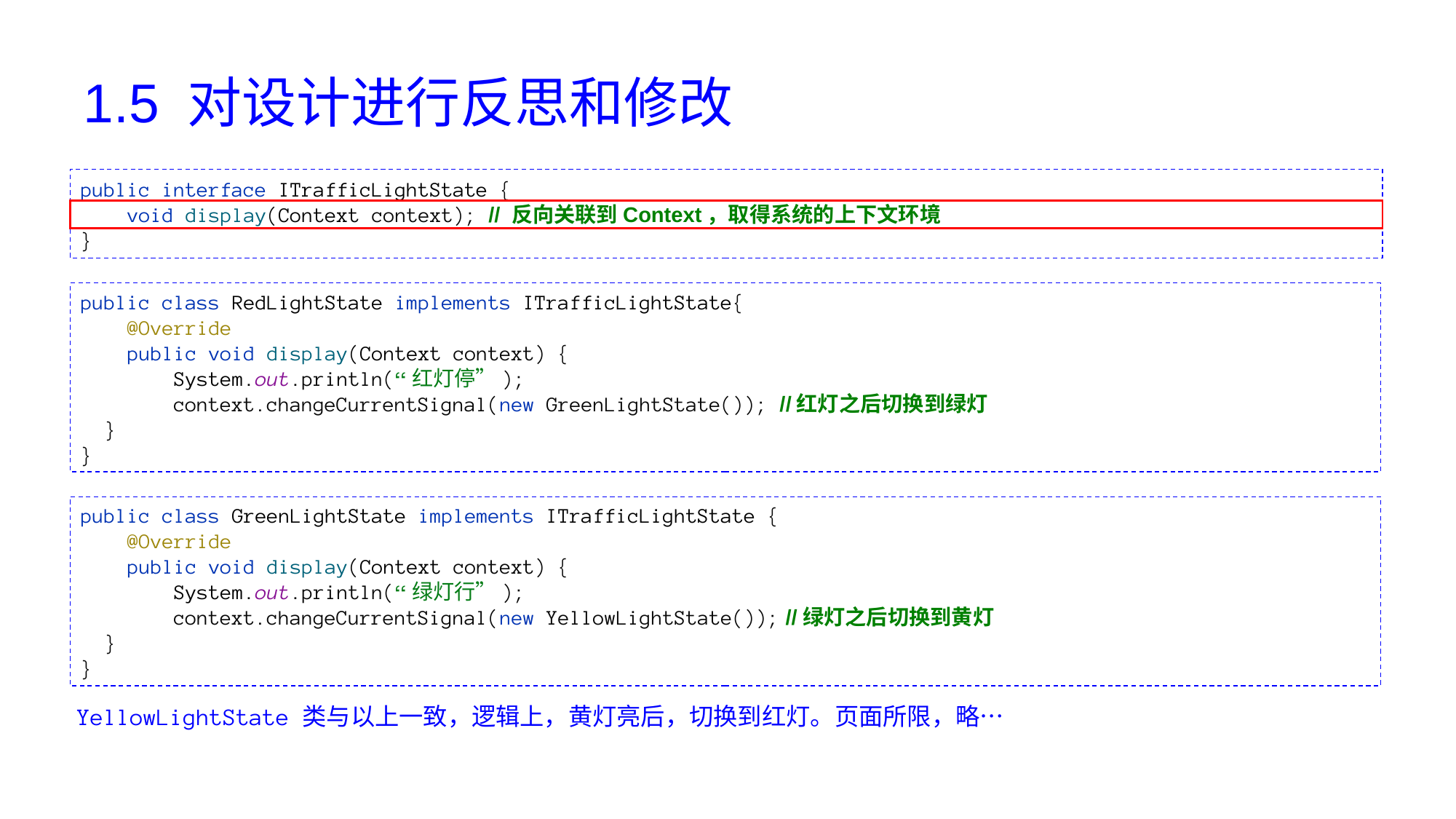

# 1.5 对设计进行反思和修改
public interface ITrafficLightState {
    void display(Context context); // 反向关联到Context，取得系统的上下文环境
}

public class RedLightState implements ITrafficLightState{
    @Override
    public void display(Context context) {
        System.out.println(“红灯停”);
        context.changeCurrentSignal(new GreenLightState()); //红灯之后切换到绿灯
    }
}
public class GreenLightState implements ITrafficLightState {
    @Override
    public void display(Context context) {
        System.out.println(“绿灯行”);
        context.changeCurrentSignal(new YellowLightState()); //绿灯之后切换到黄灯
    }
}
YellowLightState 类与以上一致，逻辑上，黄灯亮后，切换到红灯。页面所限，略…
19